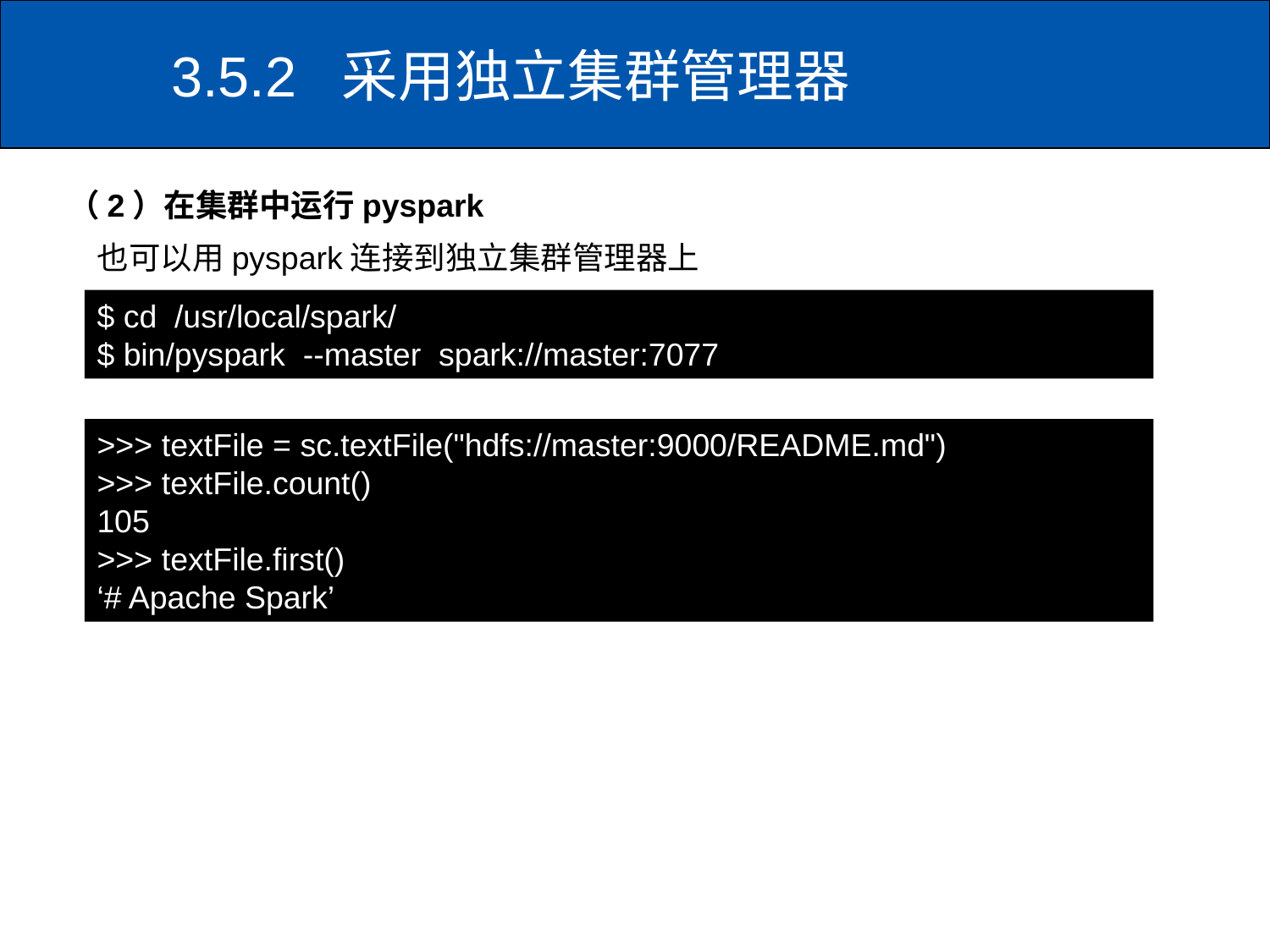

# 3.5.2  采用独立集群管理器
（2）在集群中运行pyspark
也可以用pyspark连接到独立集群管理器上
$ cd  /usr/local/spark/
$ bin/pyspark  --master  spark://master:7077
>>> textFile = sc.textFile("hdfs://master:9000/README.md")
>>> textFile.count()
105
>>> textFile.first()
‘# Apache Spark’